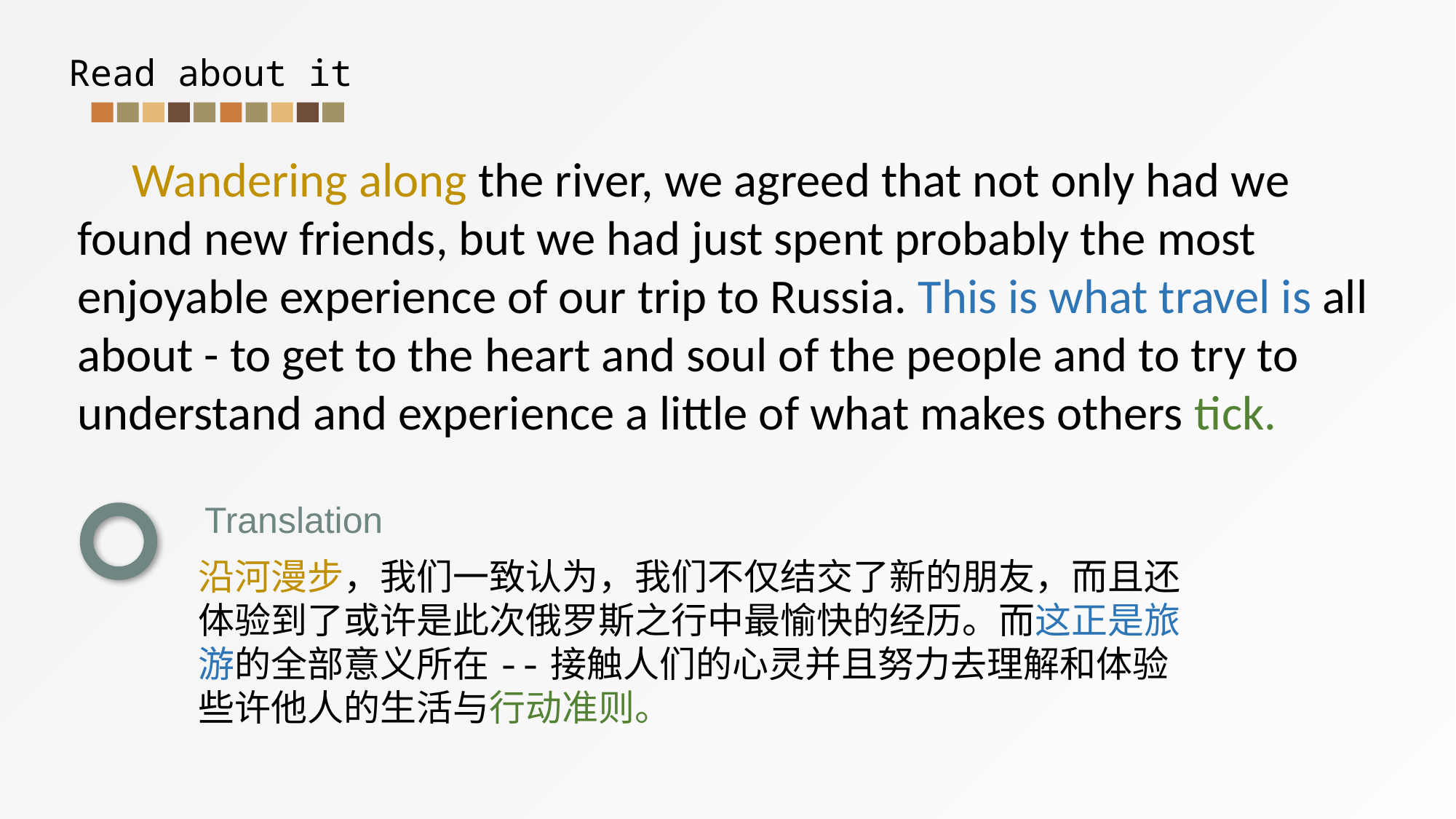

Read about it

     Wandering along the river, we agreed that not only had we found new friends, but we had just spent probably the most enjoyable experience of our trip to Russia. This is what travel is all about - to get to the heart and soul of the people and to try to understand and experience a little of what makes others tick.
Translation

沿河漫步，我们一致认为，我们不仅结交了新的朋友，而且还体验到了或许是此次俄罗斯之行中最愉快的经历。而这正是旅游的全部意义所在--接触人们的心灵并且努力去理解和体验些许他人的生活与行动准则。